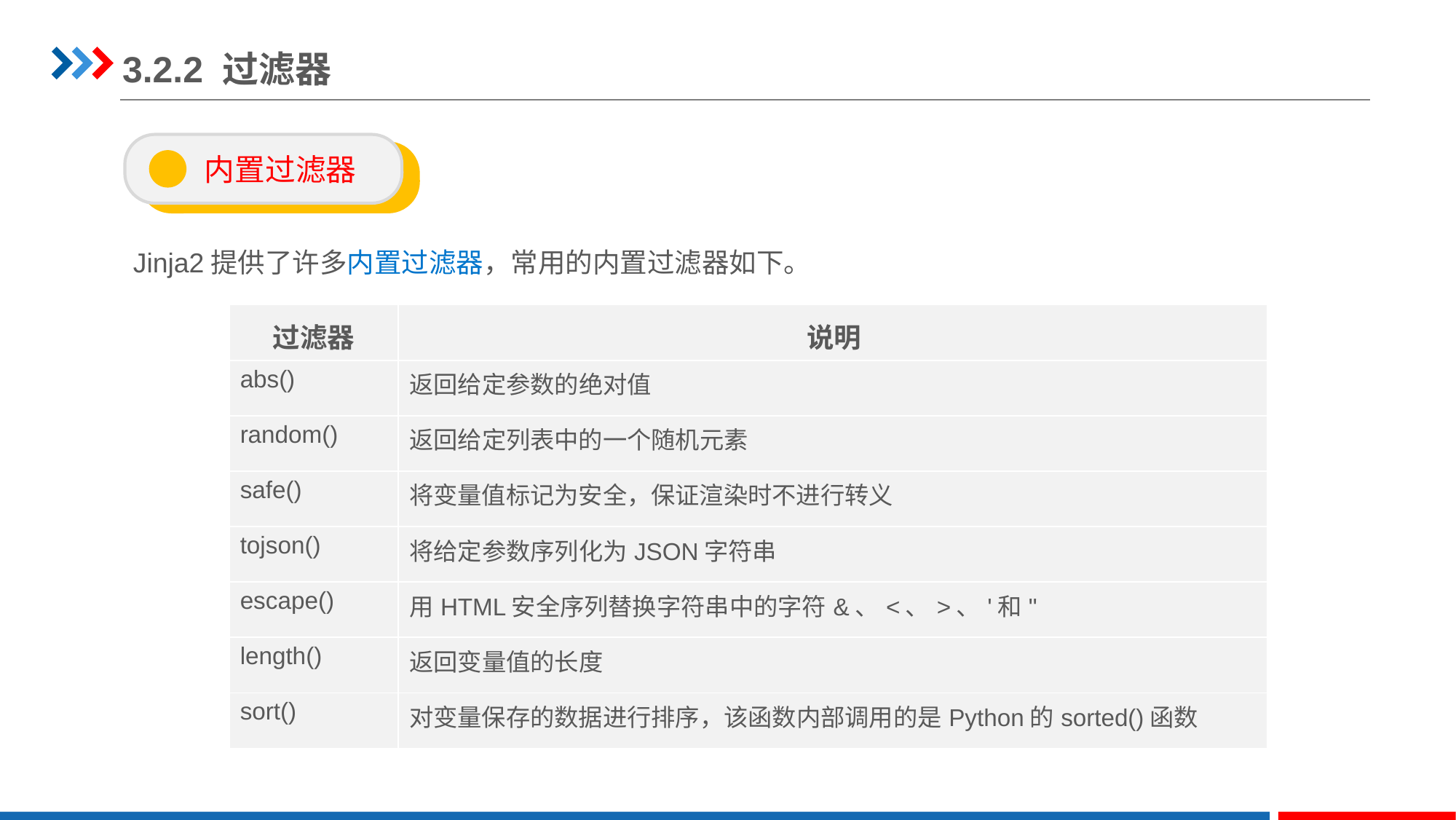

3.2.2 过滤器
    内置过滤器

Jinja2提供了许多内置过滤器，常用的内置过滤器如下。
| 过滤器 | 说明 |
| --- | --- |
| abs() | 返回给定参数的绝对值 |
| random() | 返回给定列表中的一个随机元素 |
| safe() | 将变量值标记为安全，保证渲染时不进行转义 |
| tojson() | 将给定参数序列化为JSON字符串 |
| escape() | 用HTML安全序列替换字符串中的字符&、<、>、'和" |
| length() | 返回变量值的长度 |
| sort() | 对变量保存的数据进行排序，该函数内部调用的是Python的sorted()函数 |